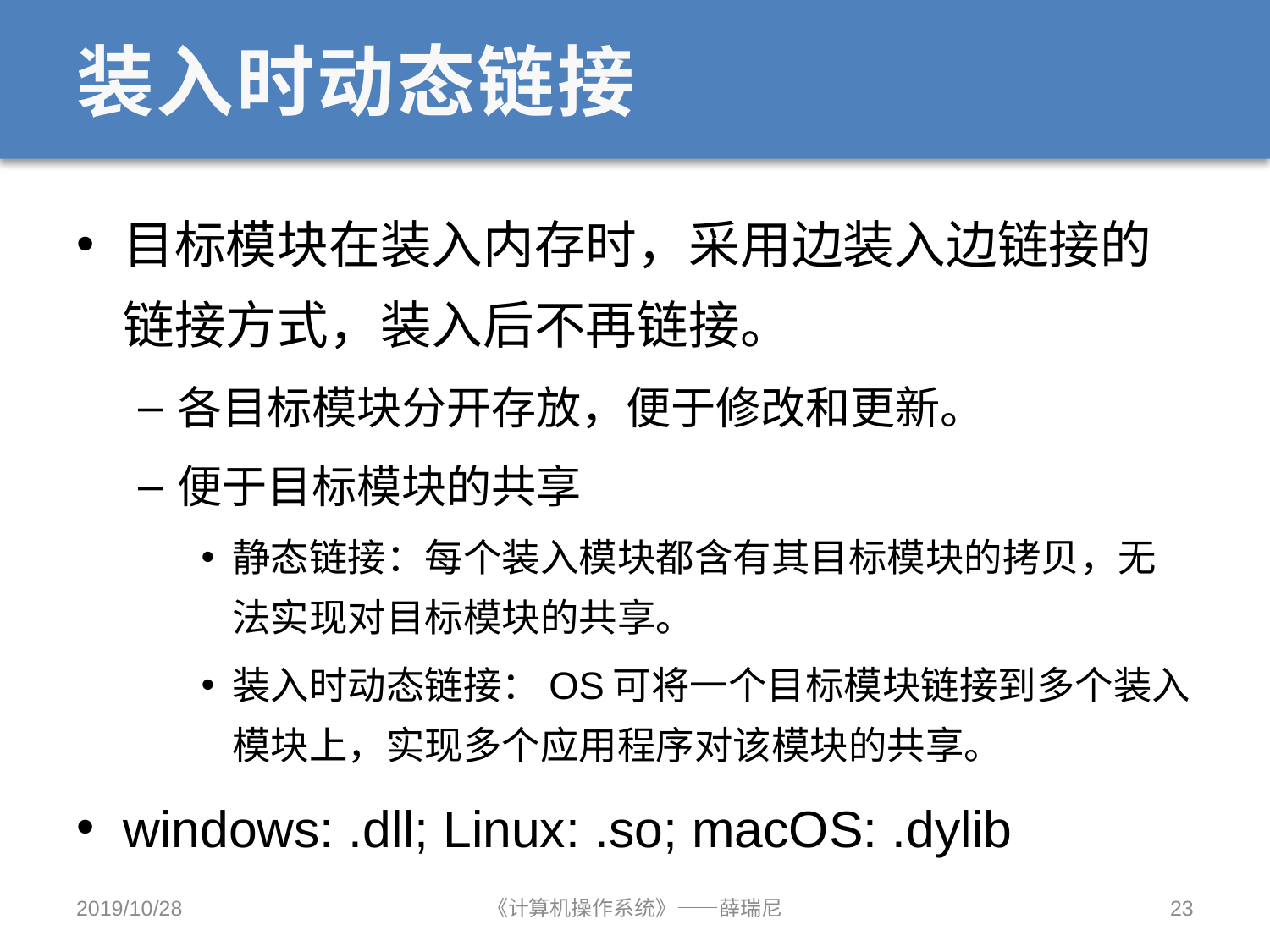

# 装入时动态链接
目标模块在装入内存时，采用边装入边链接的链接方式，装入后不再链接。
各目标模块分开存放，便于修改和更新。
便于目标模块的共享
静态链接：每个装入模块都含有其目标模块的拷贝，无法实现对目标模块的共享。
装入时动态链接：OS可将一个目标模块链接到多个装入模块上，实现多个应用程序对该模块的共享。
windows: .dll; Linux: .so; macOS: .dylib

2019/10/28
《计算机操作系统》——薛瑞尼
23